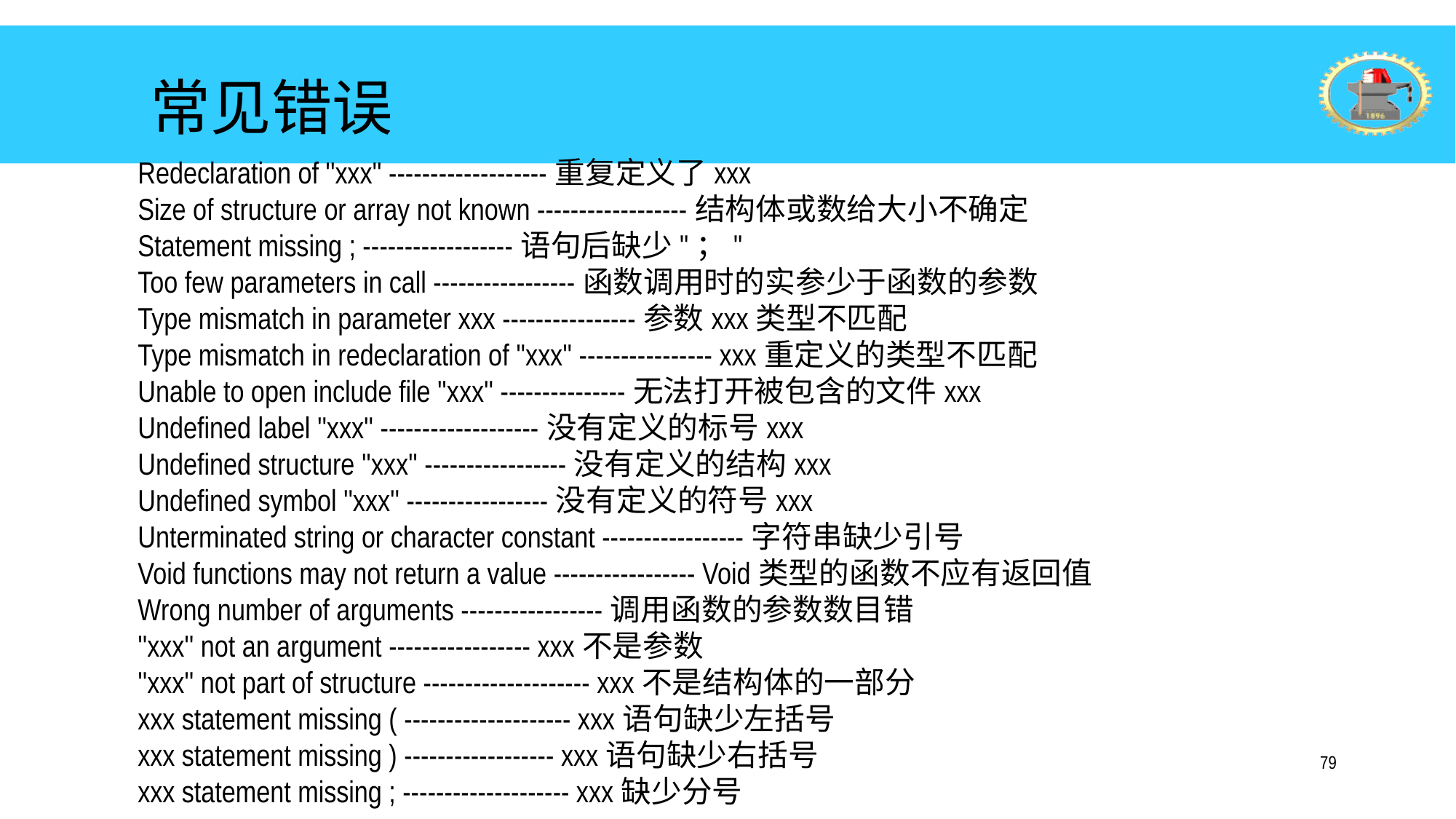

常见错误
Redeclaration of ''xxx'' -------------------重复定义了xxx
Size of structure or array not known ------------------结构体或数给大小不确定
Statement missing ; ------------------语句后缺少"；"
Too few parameters in call -----------------函数调用时的实参少于函数的参数
Type mismatch in parameter xxx ----------------参数xxx类型不匹配
Type mismatch in redeclaration of ''xxx'' ---------------- xxx重定义的类型不匹配
Unable to open include file ''xxx'' ---------------无法打开被包含的文件xxx
Undefined label ''xxx'' -------------------没有定义的标号xxx
Undefined structure ''xxx'' -----------------没有定义的结构xxx
Undefined symbol ''xxx'' -----------------没有定义的符号xxx
Unterminated string or character constant -----------------字符串缺少引号
Void functions may not return a value ----------------- Void类型的函数不应有返回值
Wrong number of arguments -----------------调用函数的参数数目错
''xxx'' not an argument ----------------- xxx不是参数
''xxx'' not part of structure -------------------- xxx不是结构体的一部分
xxx statement missing ( -------------------- xxx语句缺少左括号
xxx statement missing ) ------------------ xxx语句缺少右括号
xxx statement missing ; -------------------- xxx缺少分号
79